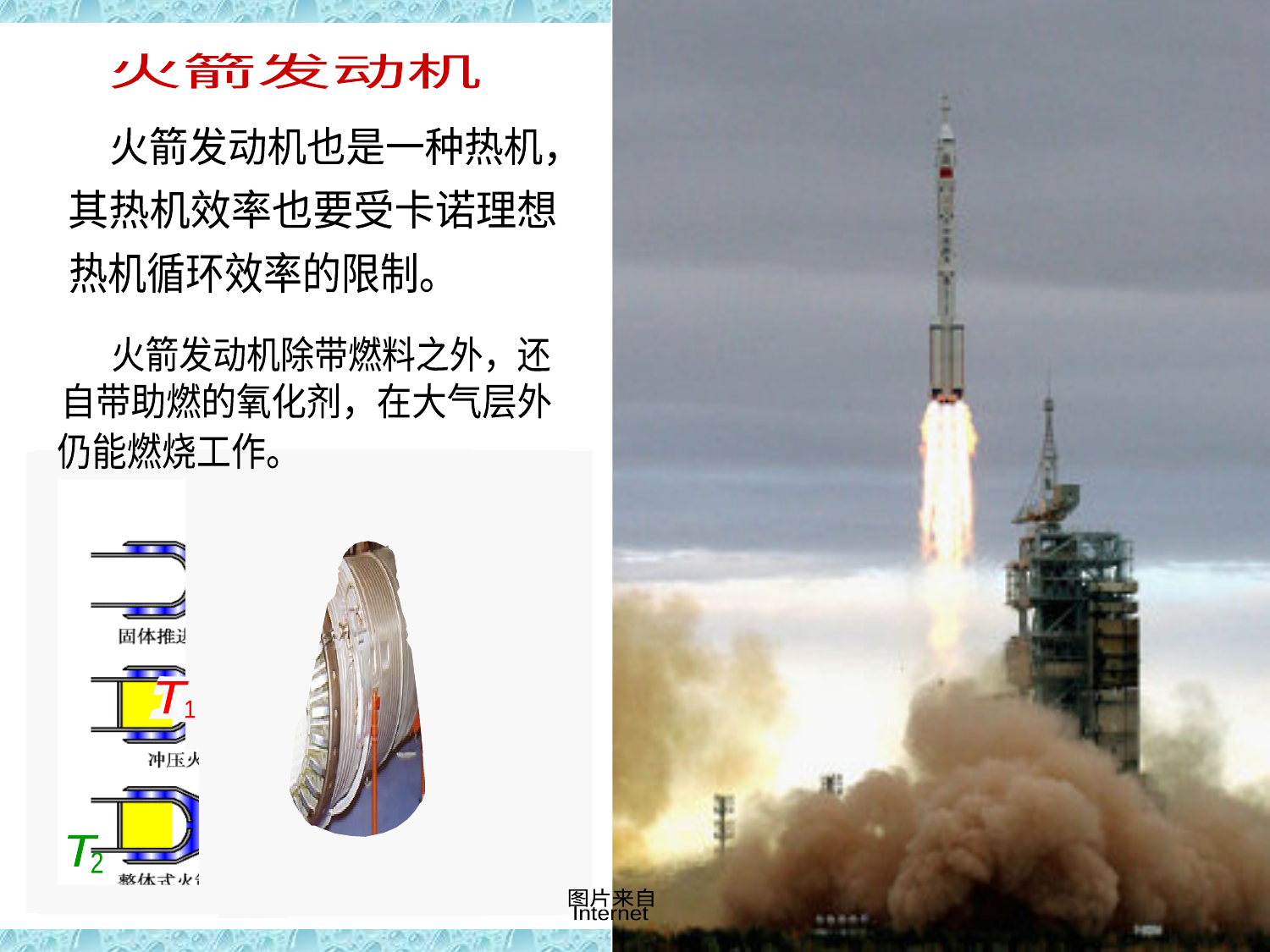

火箭发动机

火箭发动机
火箭发动机也是一种热机，
其热机效率也要受卡诺理想
热机循环效率的限制。
火箭发动机除带燃料之外，还
自带助燃的氧化剂，在大气层外
仍能燃烧工作。

T
1
T
2

图片来自
Internet